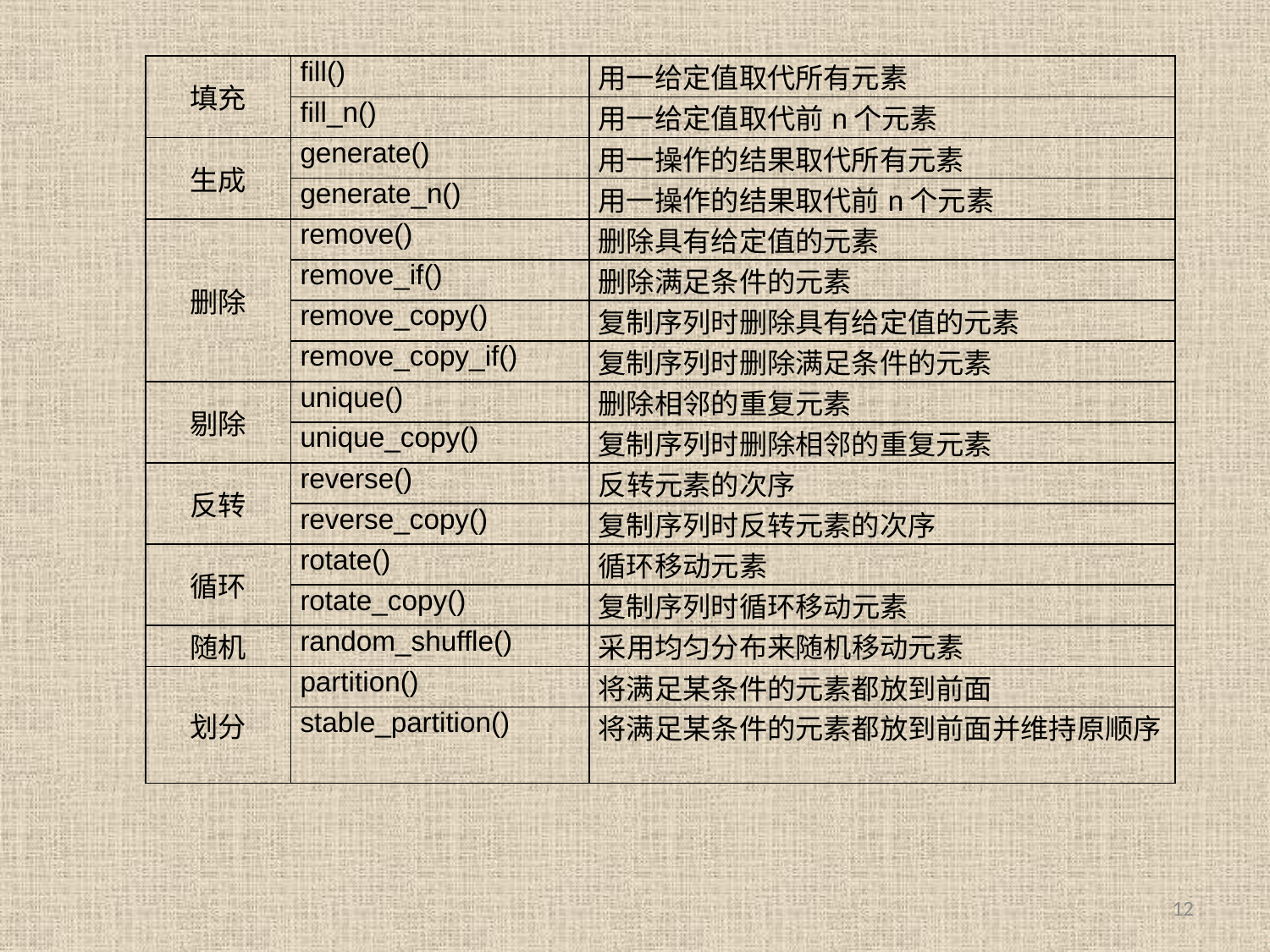

| 填充 | fill() | 用一给定值取代所有元素 |
| --- | --- | --- |
|  | fill\_n() | 用一给定值取代前n个元素 |
| 生成 | generate() | 用一操作的结果取代所有元素 |
|  | generate\_n() | 用一操作的结果取代前n个元素 |
| 删除 | remove() | 删除具有给定值的元素 |
|  | remove\_if() | 删除满足条件的元素 |
|  | remove\_copy() | 复制序列时删除具有给定值的元素 |
|  | remove\_copy\_if() | 复制序列时删除满足条件的元素 |
| 剔除 | unique() | 删除相邻的重复元素 |
|  | unique\_copy() | 复制序列时删除相邻的重复元素 |
| 反转 | reverse() | 反转元素的次序 |
|  | reverse\_copy() | 复制序列时反转元素的次序 |
| 循环 | rotate() | 循环移动元素 |
|  | rotate\_copy() | 复制序列时循环移动元素 |
| 随机 | random\_shuffle() | 采用均匀分布来随机移动元素 |
| 划分 | partition() | 将满足某条件的元素都放到前面 |
|  | stable\_partition() | 将满足某条件的元素都放到前面并维持原顺序 |
12